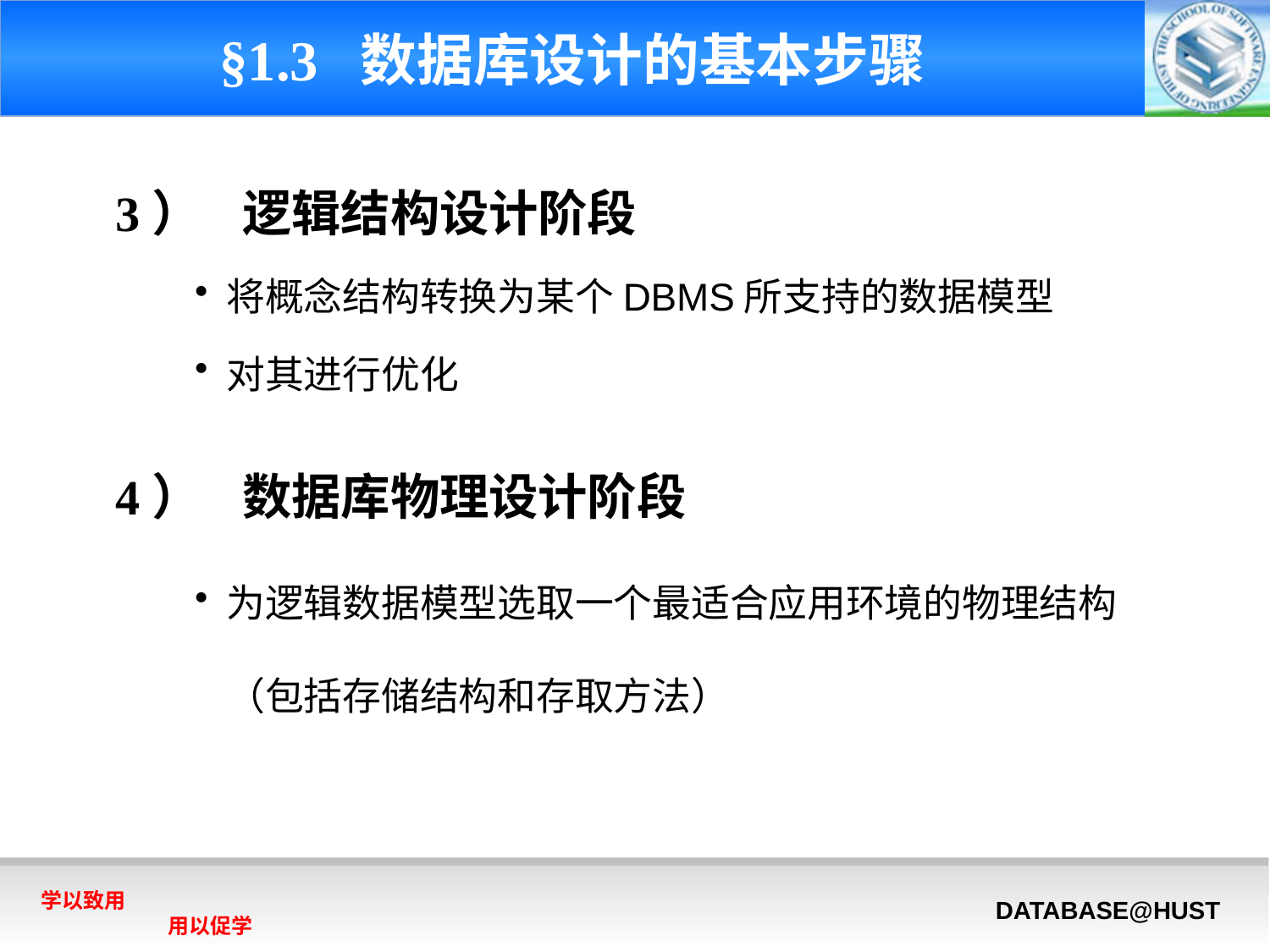

# §1.3  数据库设计的基本步骤
	3）	逻辑结构设计阶段
将概念结构转换为某个DBMS所支持的数据模型
对其进行优化
	4）	数据库物理设计阶段
为逻辑数据模型选取一个最适合应用环境的物理结构（包括存储结构和存取方法）